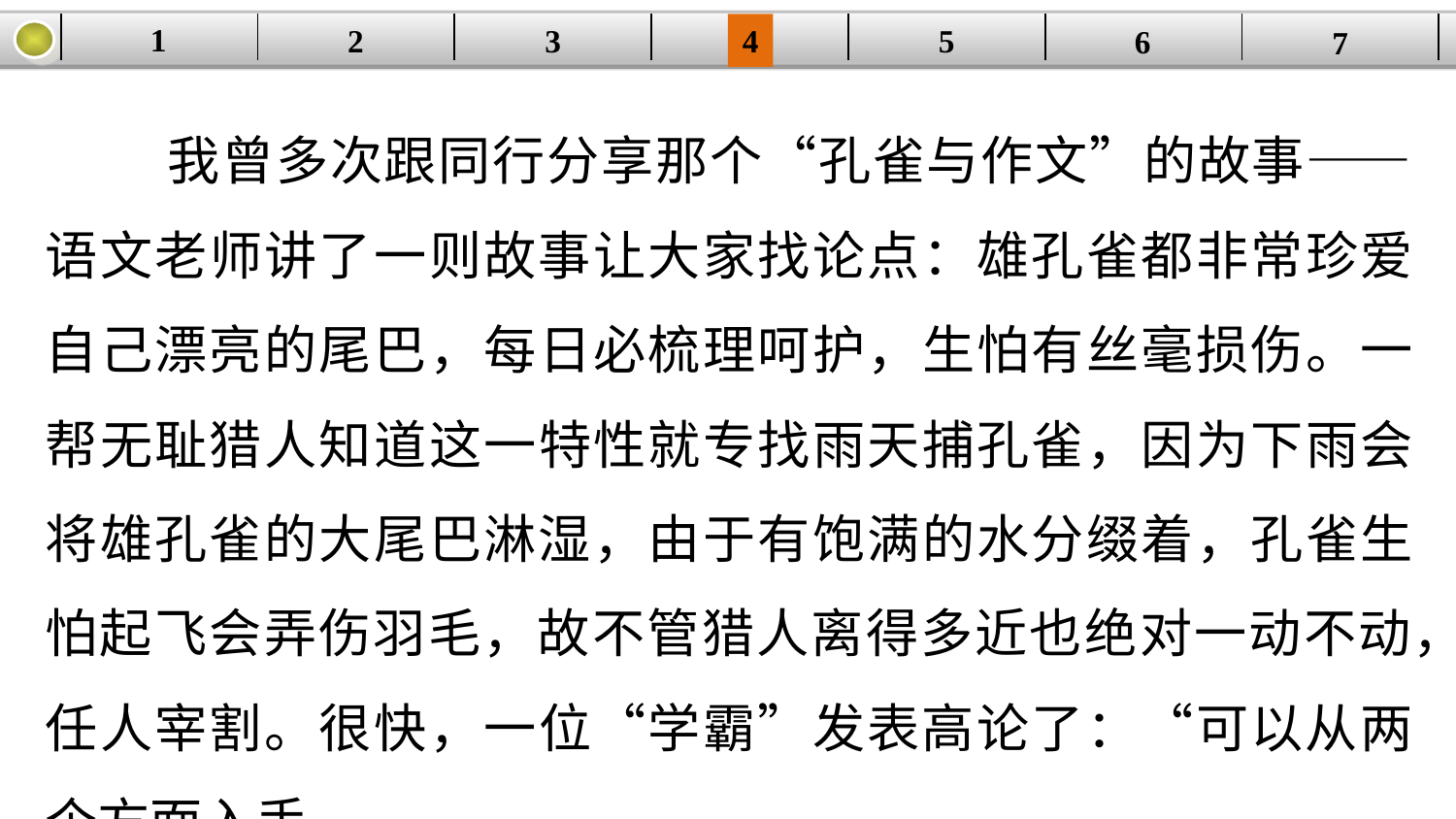

1
5
3
2
|  |  |  |  |  |  |  |
| --- | --- | --- | --- | --- | --- | --- |
4
6
7

        我曾多次跟同行分享那个“孔雀与作文”的故事——语文老师讲了一则故事让大家找论点：雄孔雀都非常珍爱自己漂亮的尾巴，每日必梳理呵护，生怕有丝毫损伤。一帮无耻猎人知道这一特性就专找雨天捕孔雀，因为下雨会将雄孔雀的大尾巴淋湿，由于有饱满的水分缀着，孔雀生怕起飞会弄伤羽毛，故不管猎人离得多近也绝对一动不动，任人宰割。很快，一位“学霸”发表高论了：“可以从两个方面入手。